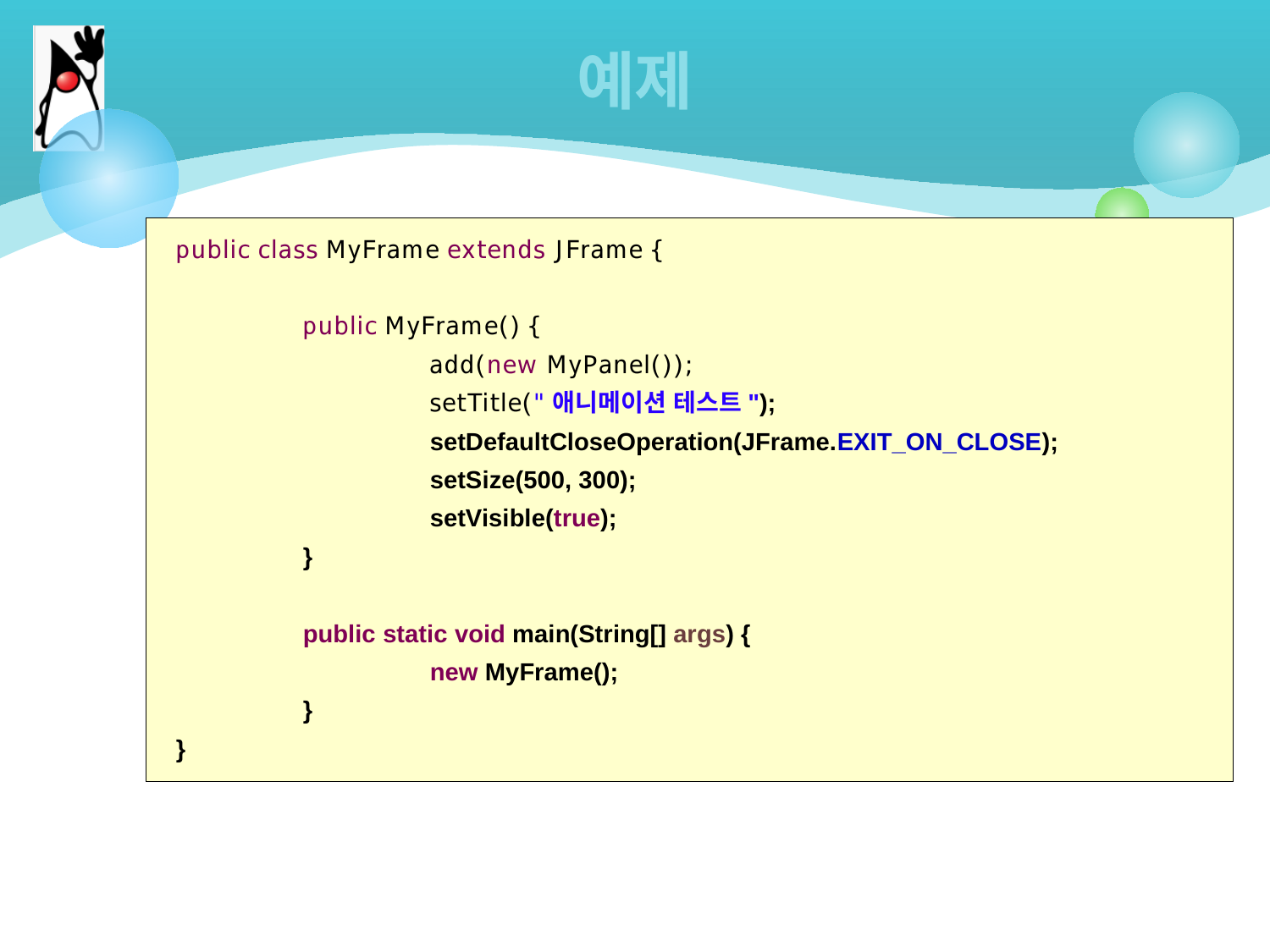

# 예제
public class MyFrame extends JFrame {

	public MyFrame() {
		add(new MyPanel());
		setTitle("애니메이션 테스트");
		setDefaultCloseOperation(JFrame.EXIT_ON_CLOSE);
		setSize(500, 300);
		setVisible(true);
	}

	public static void main(String[] args) {
		new MyFrame();
	}
}